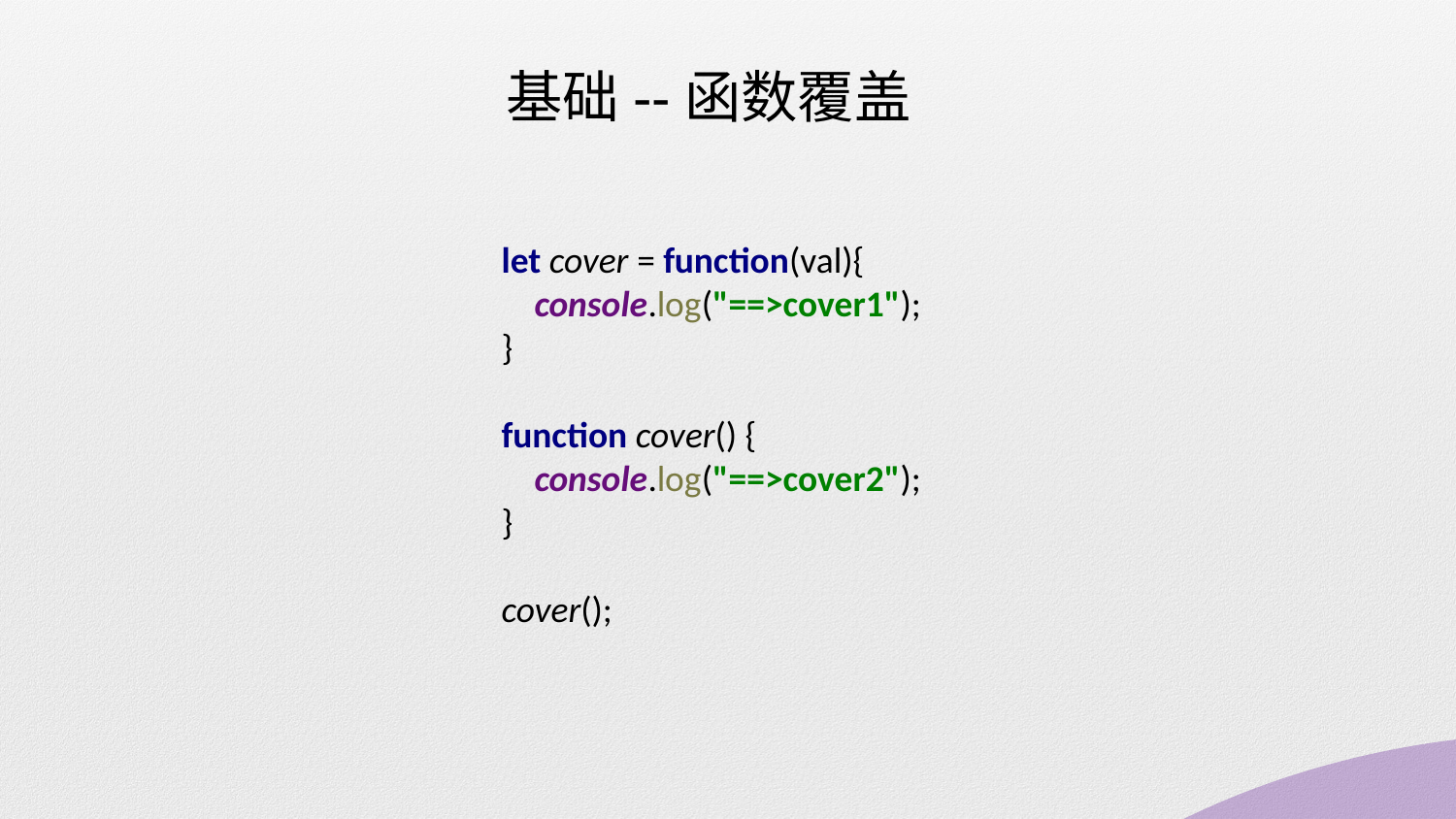

基础--函数覆盖
let cover = function(val){
    console.log("==>cover1");
}
function cover() {
    console.log("==>cover2");
}
cover();